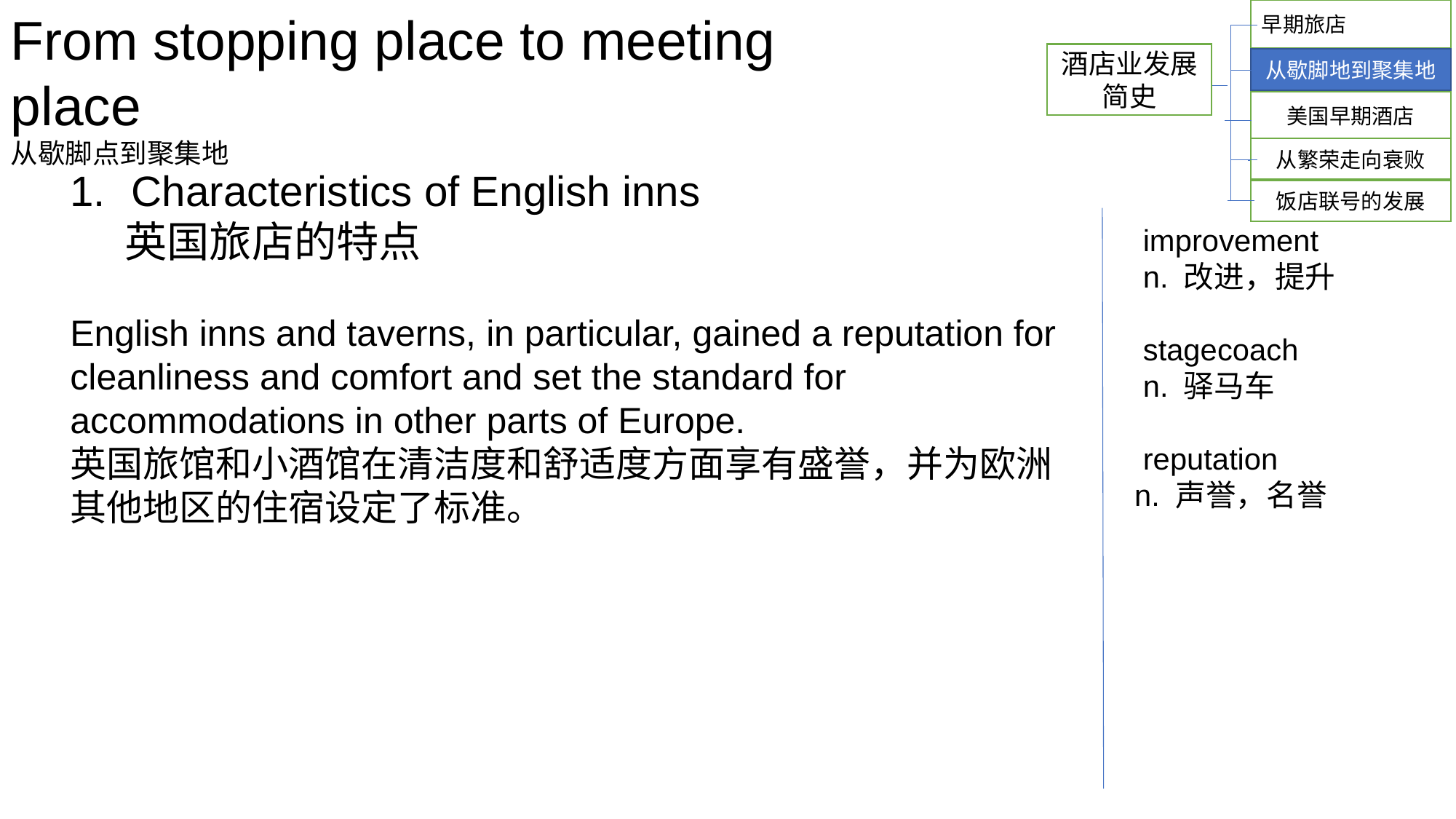

From stopping place to meeting place
从歇脚点到聚集地
早期旅店
酒店业发展简史
从歇脚地到聚集地
美国早期酒店
从繁荣走向衰败
Characteristics of English inns
英国旅店的特点

English inns and taverns, in particular, gained a reputation for cleanliness and comfort and set the standard for accommodations in other parts of Europe.
英国旅馆和小酒馆在清洁度和舒适度方面享有盛誉，并为欧洲其他地区的住宿设定了标准。
饭店联号的发展
 improvement
 n. 改进，提升

 stagecoach
 n. 驿马车

 reputation
n. 声誉，名誉